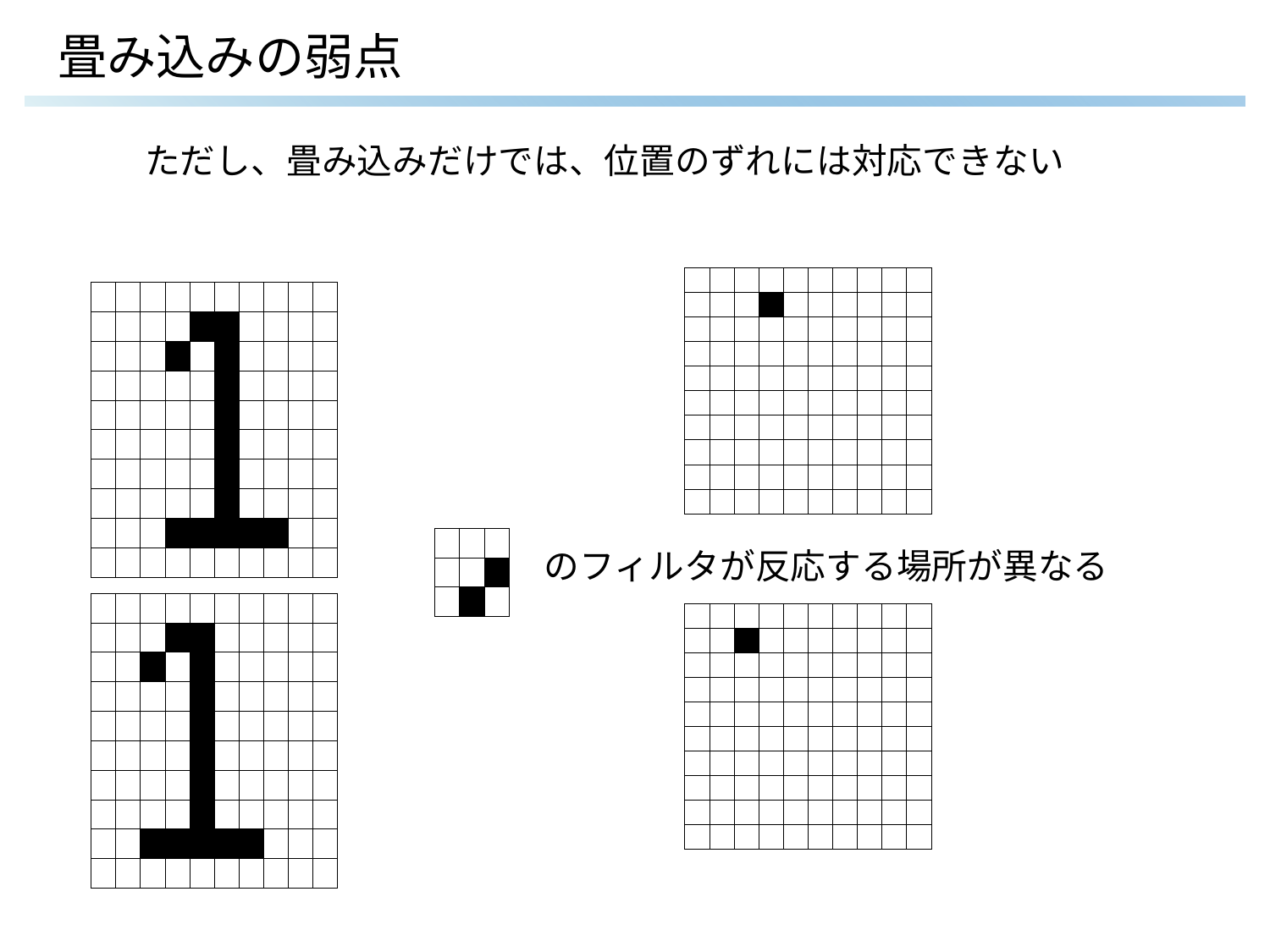

# 畳み込みの弱点
ただし、畳み込みだけでは、位置のずれには対応できない
|  |  |  |  |  |  |  |  |  |  |
| --- | --- | --- | --- | --- | --- | --- | --- | --- | --- |
|  |  |  |  |  |  |  |  |  |  |
|  |  |  |  |  |  |  |  |  |  |
|  |  |  |  |  |  |  |  |  |  |
|  |  |  |  |  |  |  |  |  |  |
|  |  |  |  |  |  |  |  |  |  |
|  |  |  |  |  |  |  |  |  |  |
|  |  |  |  |  |  |  |  |  |  |
|  |  |  |  |  |  |  |  |  |  |
|  |  |  |  |  |  |  |  |  |  |
|  |  |  |  |  |  |  |  |  |  |
| --- | --- | --- | --- | --- | --- | --- | --- | --- | --- |
|  |  |  |  |  |  |  |  |  |  |
|  |  |  |  |  |  |  |  |  |  |
|  |  |  |  |  |  |  |  |  |  |
|  |  |  |  |  |  |  |  |  |  |
|  |  |  |  |  |  |  |  |  |  |
|  |  |  |  |  |  |  |  |  |  |
|  |  |  |  |  |  |  |  |  |  |
|  |  |  |  |  |  |  |  |  |  |
|  |  |  |  |  |  |  |  |  |  |
|  |  |  |
| --- | --- | --- |
|  |  |  |
|  |  |  |
のフィルタが反応する場所が異なる
|  |  |  |  |  |  |  |  |  |  |
| --- | --- | --- | --- | --- | --- | --- | --- | --- | --- |
|  |  |  |  |  |  |  |  |  |  |
|  |  |  |  |  |  |  |  |  |  |
|  |  |  |  |  |  |  |  |  |  |
|  |  |  |  |  |  |  |  |  |  |
|  |  |  |  |  |  |  |  |  |  |
|  |  |  |  |  |  |  |  |  |  |
|  |  |  |  |  |  |  |  |  |  |
|  |  |  |  |  |  |  |  |  |  |
|  |  |  |  |  |  |  |  |  |  |
|  |  |  |  |  |  |  |  |  |  |
| --- | --- | --- | --- | --- | --- | --- | --- | --- | --- |
|  |  |  |  |  |  |  |  |  |  |
|  |  |  |  |  |  |  |  |  |  |
|  |  |  |  |  |  |  |  |  |  |
|  |  |  |  |  |  |  |  |  |  |
|  |  |  |  |  |  |  |  |  |  |
|  |  |  |  |  |  |  |  |  |  |
|  |  |  |  |  |  |  |  |  |  |
|  |  |  |  |  |  |  |  |  |  |
|  |  |  |  |  |  |  |  |  |  |